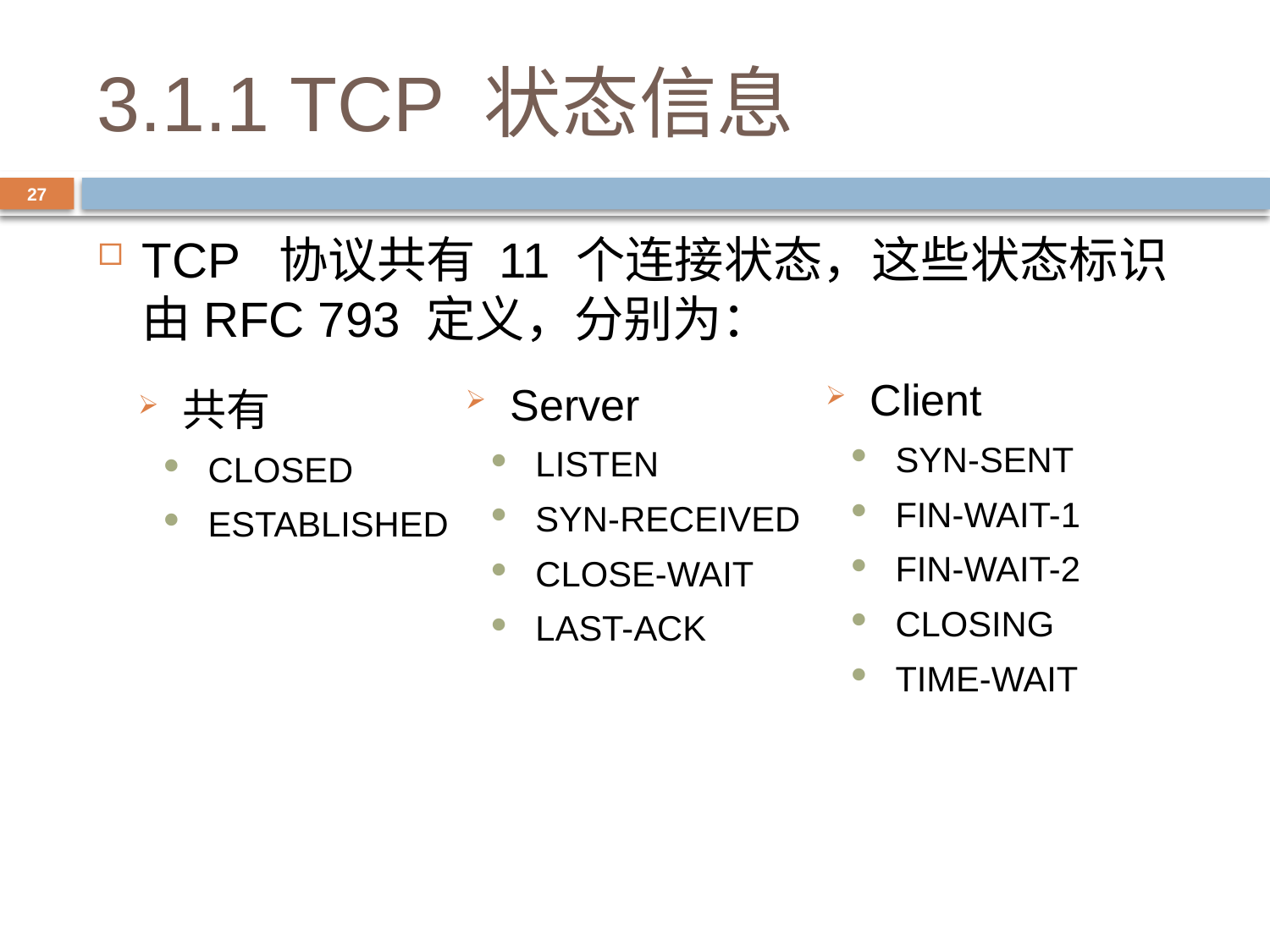

# 3.1.1 TCP 状态信息
27
TCP  协议共有 11 个连接状态，这些状态标识由RFC 793 定义，分别为：
Client
SYN-SENT
FIN-WAIT-1
FIN-WAIT-2
CLOSING
TIME-WAIT
Server
LISTEN
SYN-RECEIVED
CLOSE-WAIT
LAST-ACK
共有
CLOSED
ESTABLISHED